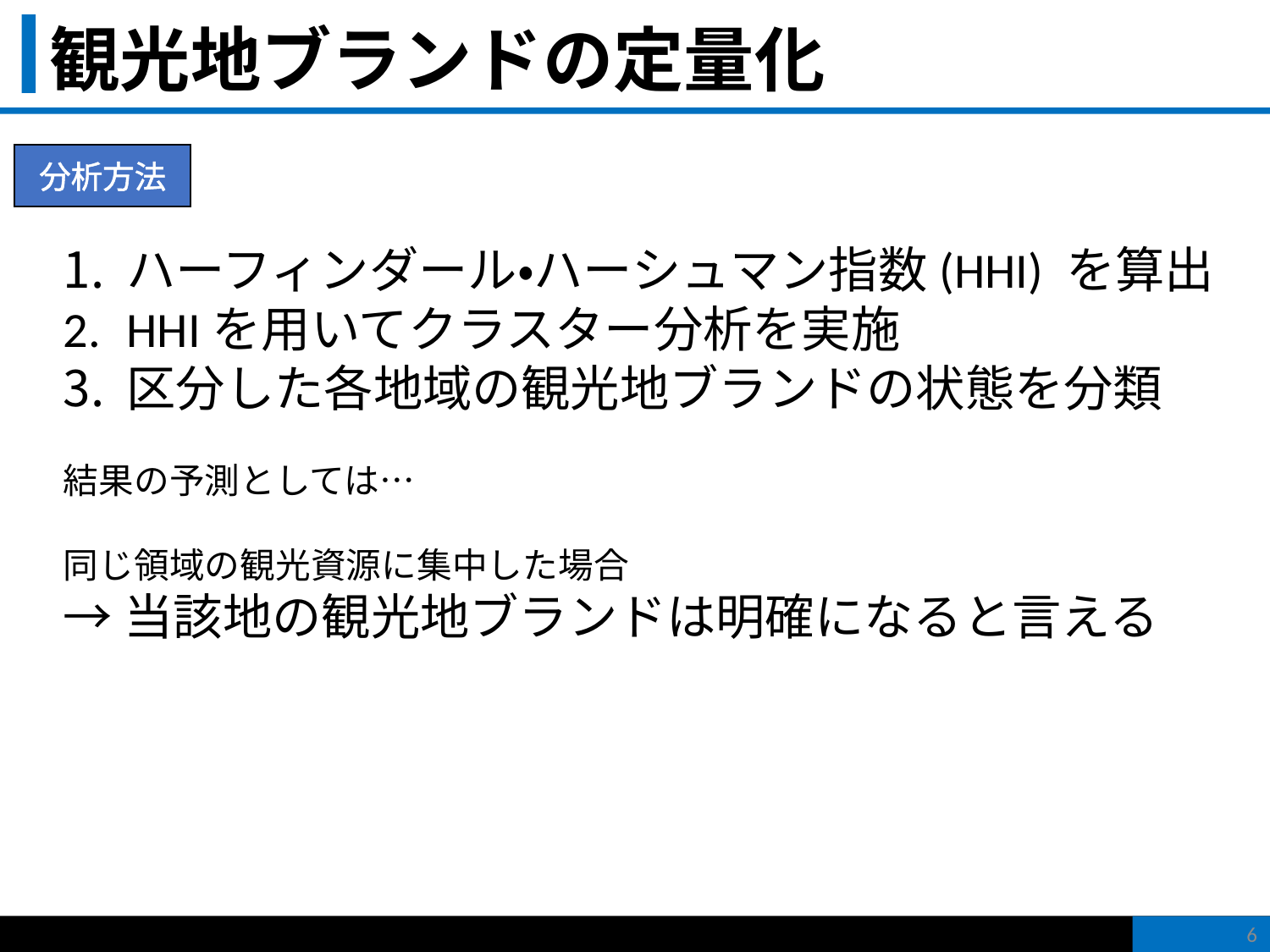

# 観光地ブランドの定量化
分析方法
ハーフィンダール・ハーシュマン指数(HHI) を算出
HHIを用いてクラスター分析を実施
区分した各地域の観光地ブランドの状態を分類

結果の予測としては…

同じ領域の観光資源に集中した場合
→当該地の観光地ブランドは明確になると言える
6